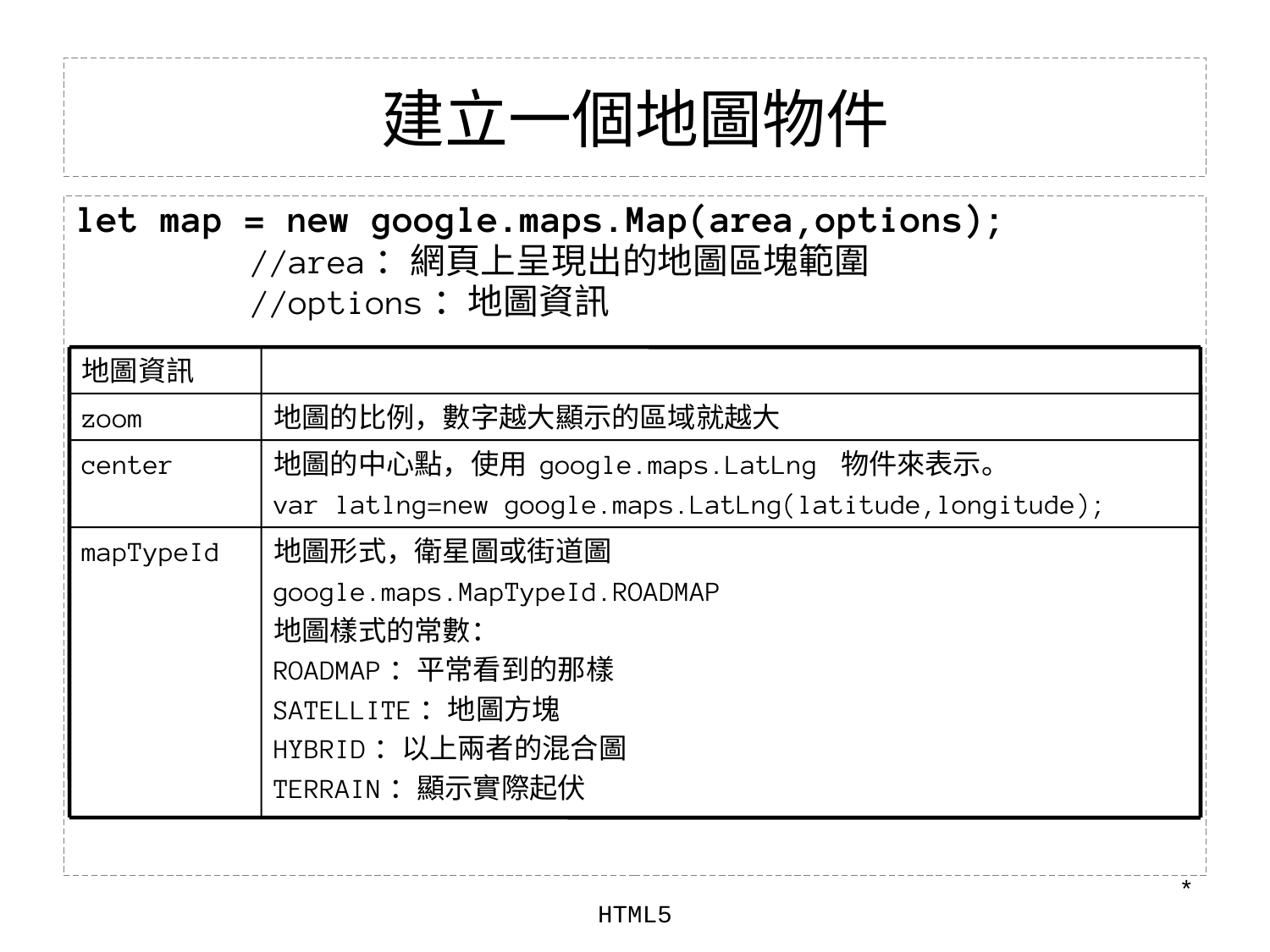

# 建立一個地圖物件
let map = new google.maps.Map(area,options);
		//area：網頁上呈現出的地圖區塊範圍
		//options：地圖資訊
地圖資訊

zoom

地圖的比例，數字越大顯示的區域就越大
center

地圖的中心點，使用 google.maps.LatLng 物件來表示。
var latlng=new google.maps.LatLng(latitude,longitude);
mapTypeId

地圖形式，衛星圖或街道圖
google.maps.MapTypeId.ROADMAP
地圖樣式的常數：
ROADMAP：平常看到的那樣
SATELLITE：地圖方塊
HYBRID：以上兩者的混合圖
TERRAIN：顯示實際起伏

*
HTML5